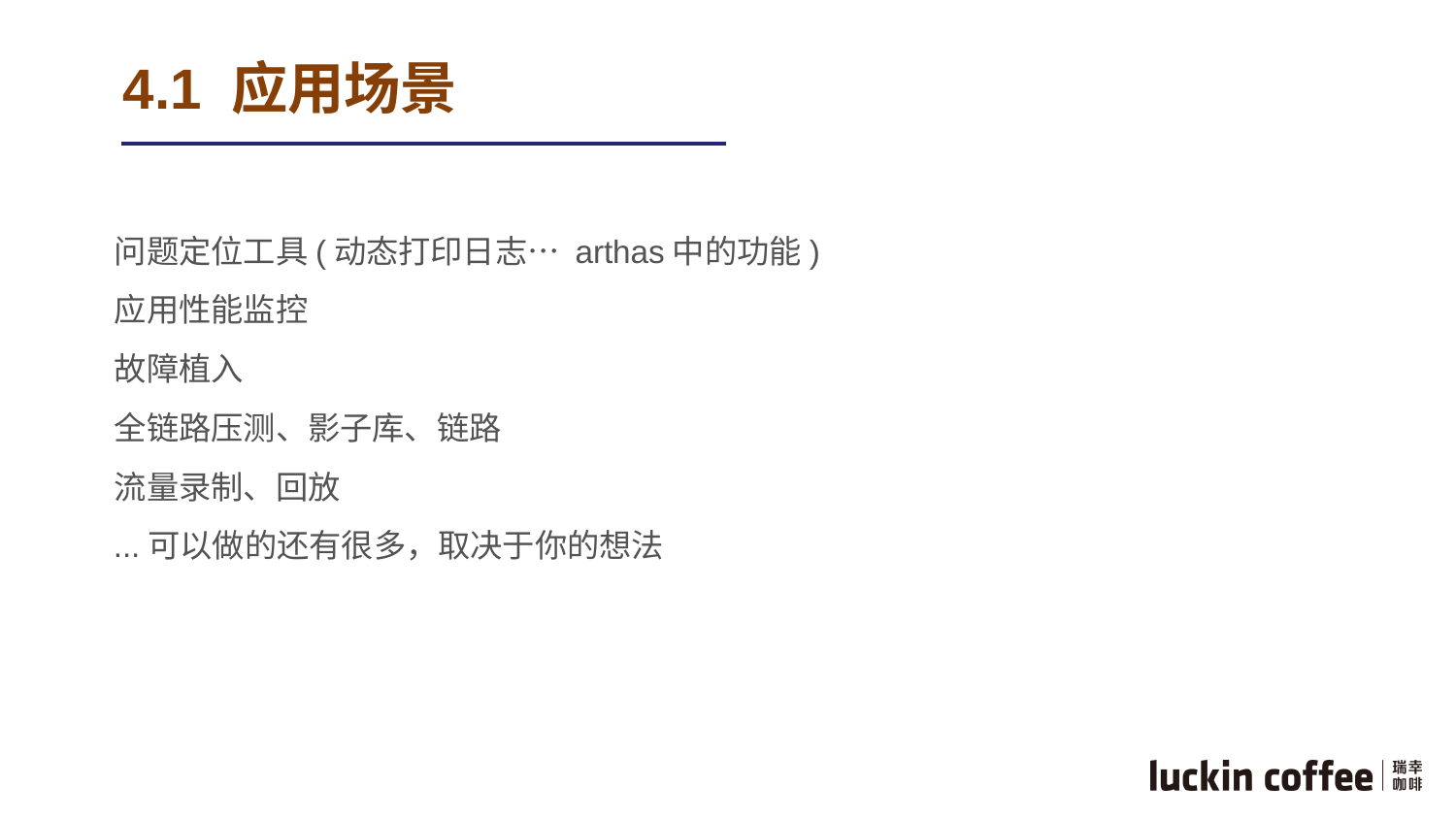

# 4.1 应用场景

    问题定位工具(动态打印日志… arthas中的功能)
    应用性能监控
    故障植入
    全链路压测、影子库、链路
    流量录制、回放
    ...可以做的还有很多，取决于你的想法